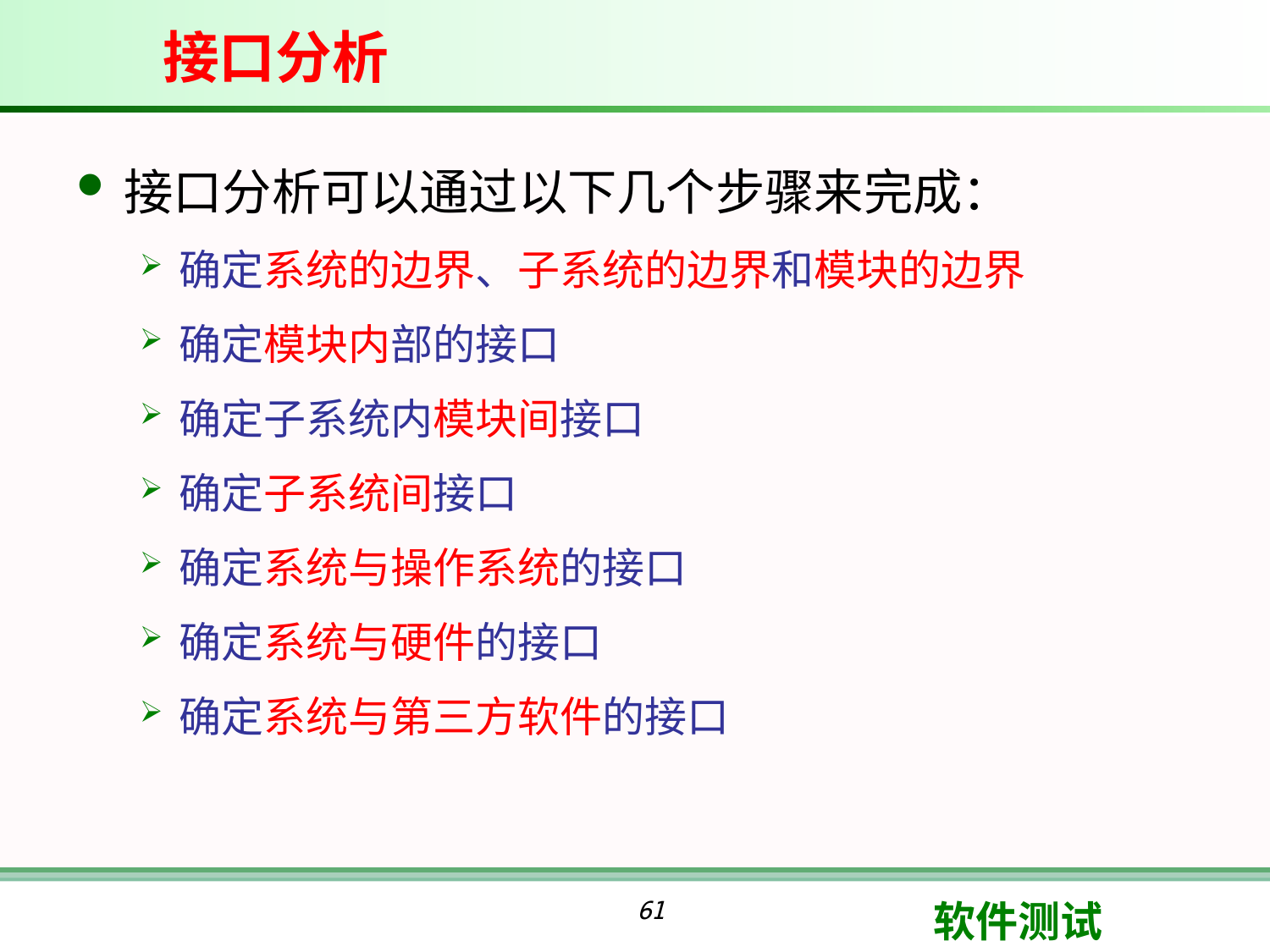

接口分析
接口分析可以通过以下几个步骤来完成：
确定系统的边界、子系统的边界和模块的边界
确定模块内部的接口
确定子系统内模块间接口
确定子系统间接口
确定系统与操作系统的接口
确定系统与硬件的接口
确定系统与第三方软件的接口
61